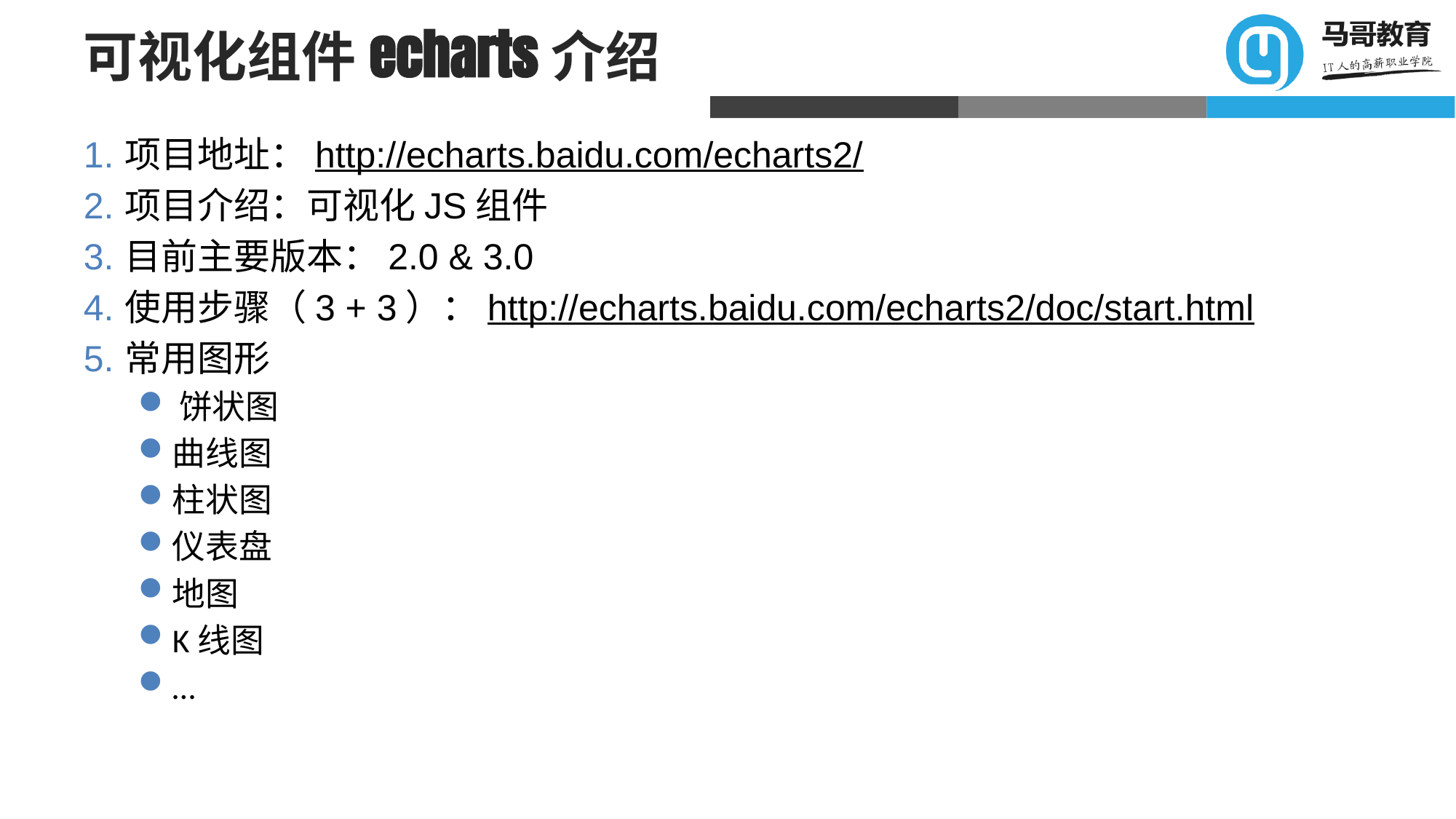

# 可视化组件echarts介绍
项目地址：http://echarts.baidu.com/echarts2/
项目介绍：可视化JS组件
目前主要版本：2.0 & 3.0
使用步骤（3 + 3）：http://echarts.baidu.com/echarts2/doc/start.html
常用图形
饼状图
曲线图
柱状图
仪表盘
地图
K线图
…